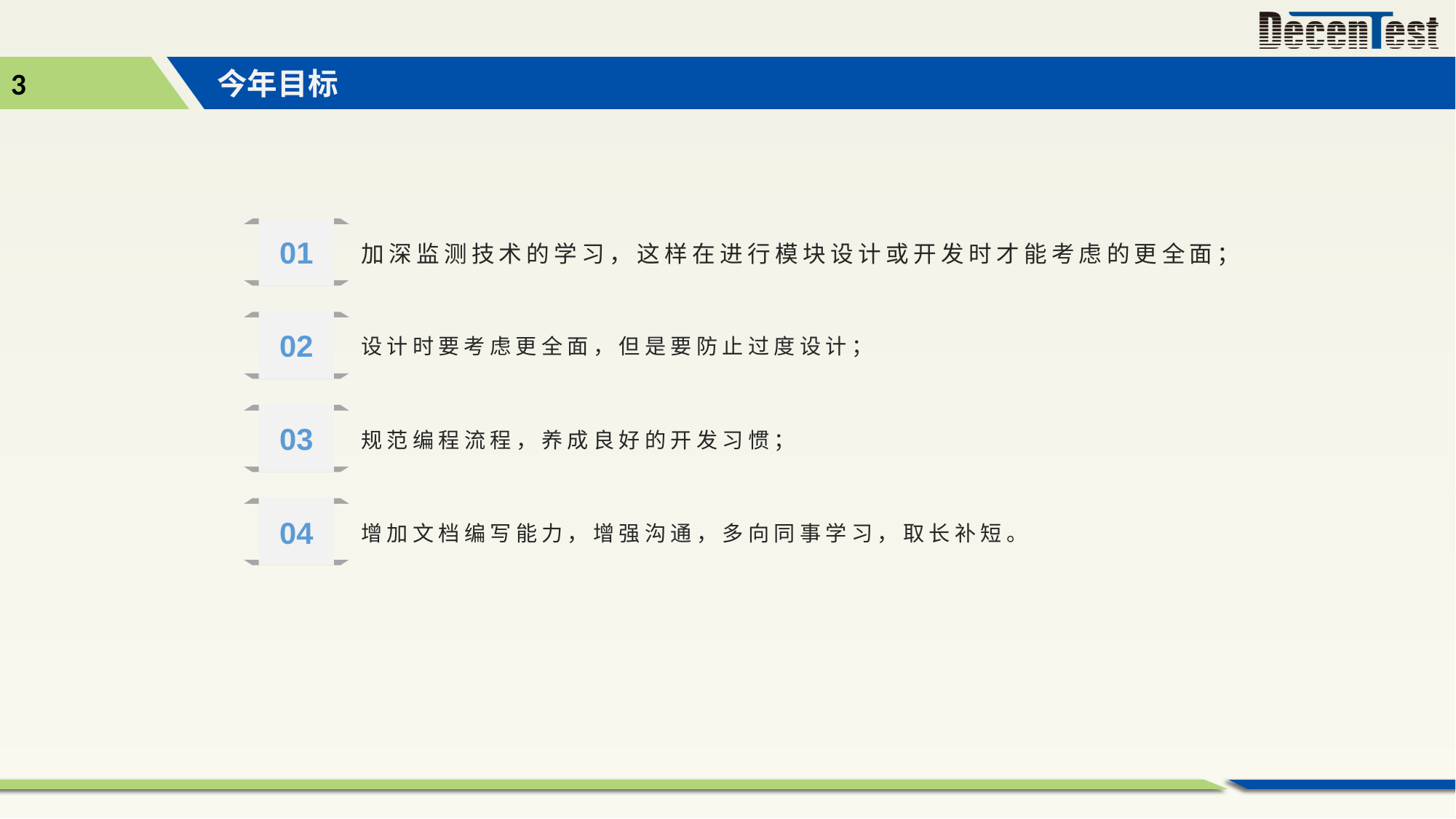

3
今年目标
01

加深监测技术的学习，这样在进行模块设计或开发时才能考虑的更全面；

02

设计时要考虑更全面，但是要防止过度设计；

03

规范编程流程，养成良好的开发习惯；

04

增加文档编写能力，增强沟通，多向同事学习，取长补短。

5